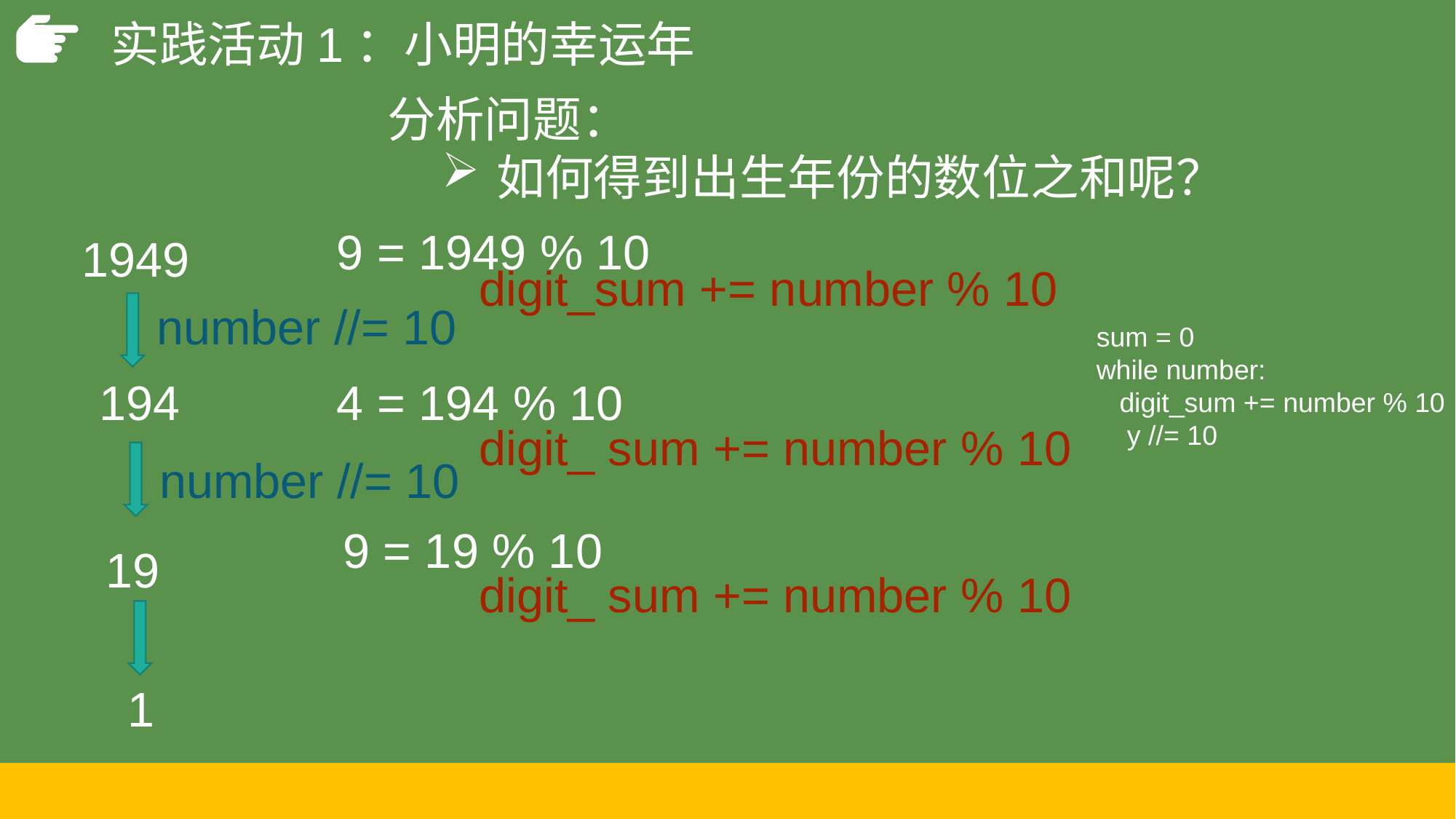

实践活动1：小明的幸运年
分析问题：
如何得到出生年份的数位之和呢？
9 = 1949 % 10
1949
digit_sum += number % 10
number //= 10

sum = 0
while number:
   digit_sum += number % 10
    y //= 10
4 = 194 % 10
194
digit_ sum += number % 10

number //= 10
9 = 19 % 10
19
digit_ sum += number % 10

1